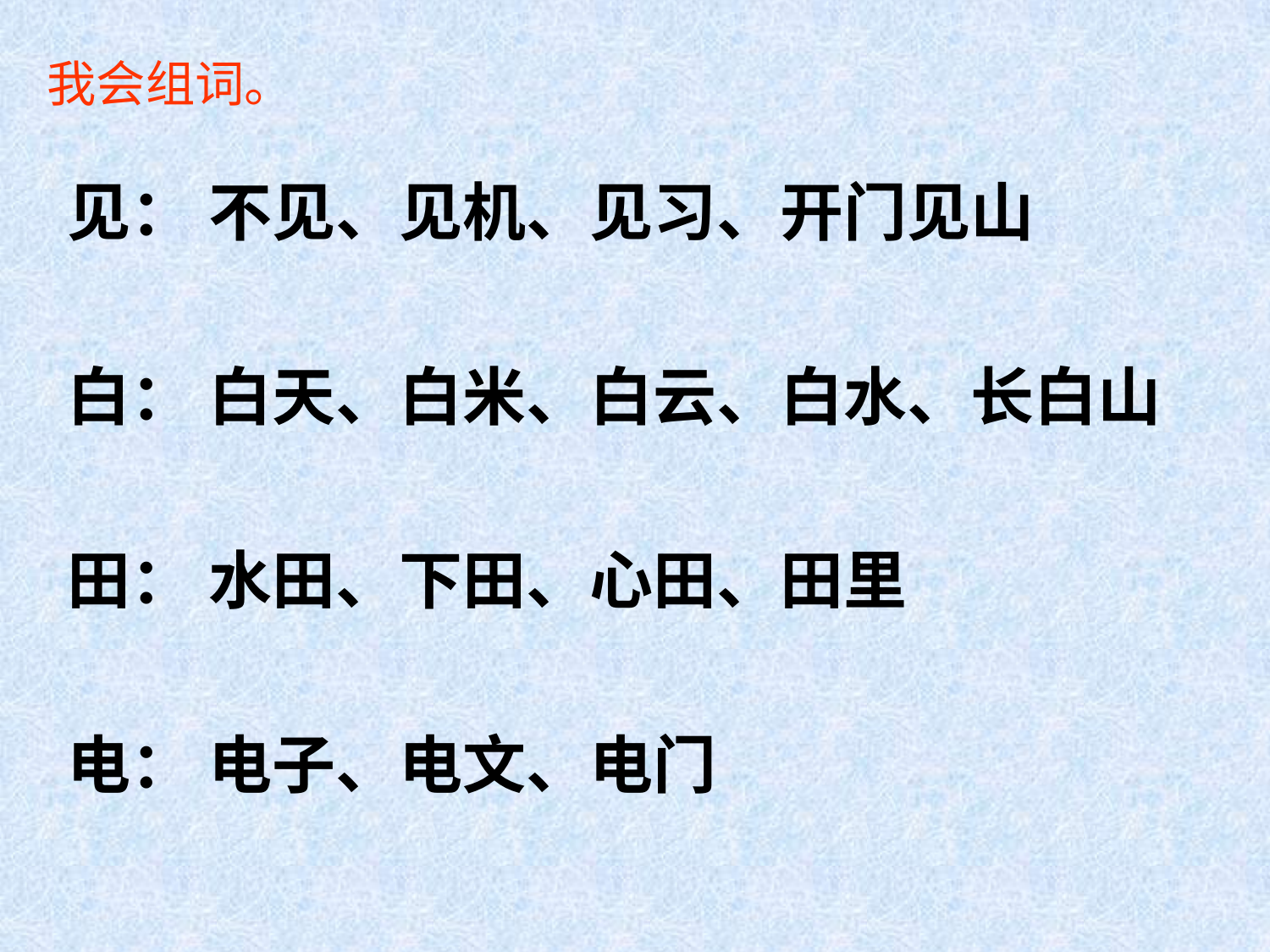

我会组词。
见： 不见、见机、见习、开门见山
白： 白天、白米、白云、白水、长白山
田： 水田、下田、心田、田里
电： 电子、电文、电门